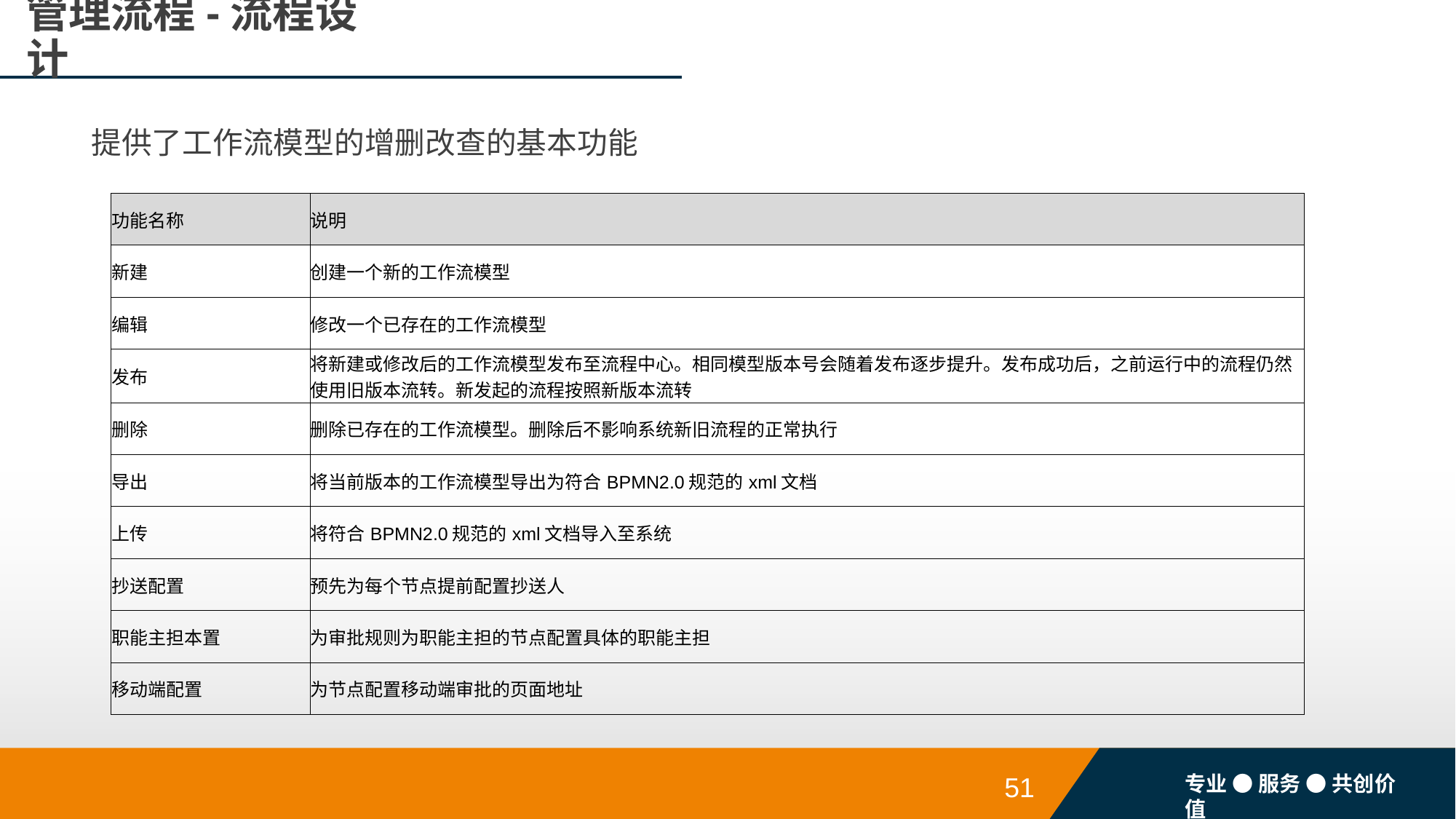

# 管理流程-流程设计
提供了工作流模型的增删改查的基本功能
| 功能名称 | 说明 |
| --- | --- |
| 新建 | 创建一个新的工作流模型 |
| 编辑 | 修改一个已存在的工作流模型 |
| 发布 | 将新建或修改后的工作流模型发布至流程中心。相同模型版本号会随着发布逐步提升。发布成功后，之前运行中的流程仍然使用旧版本流转。新发起的流程按照新版本流转 |
| 删除 | 删除已存在的工作流模型。删除后不影响系统新旧流程的正常执行 |
| 导出 | 将当前版本的工作流模型导出为符合BPMN2.0规范的xml文档 |
| 上传 | 将符合BPMN2.0规范的xml文档导入至系统 |
| 抄送配置 | 预先为每个节点提前配置抄送人 |
| 职能主担本置 | 为审批规则为职能主担的节点配置具体的职能主担 |
| 移动端配置 | 为节点配置移动端审批的页面地址 |